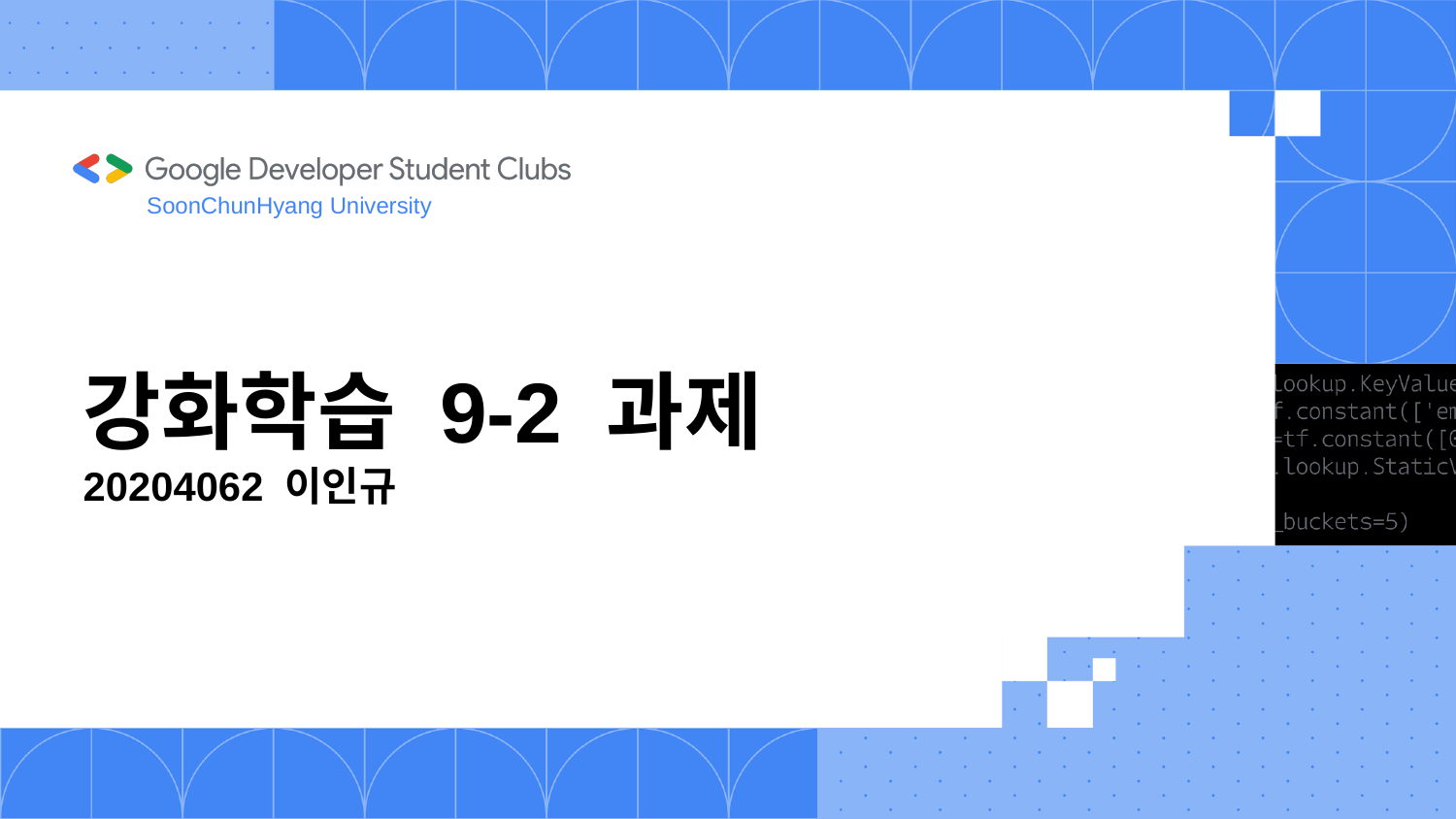

SoonChunHyang University
# 강화학습 9-2 과제 20204062 이인규